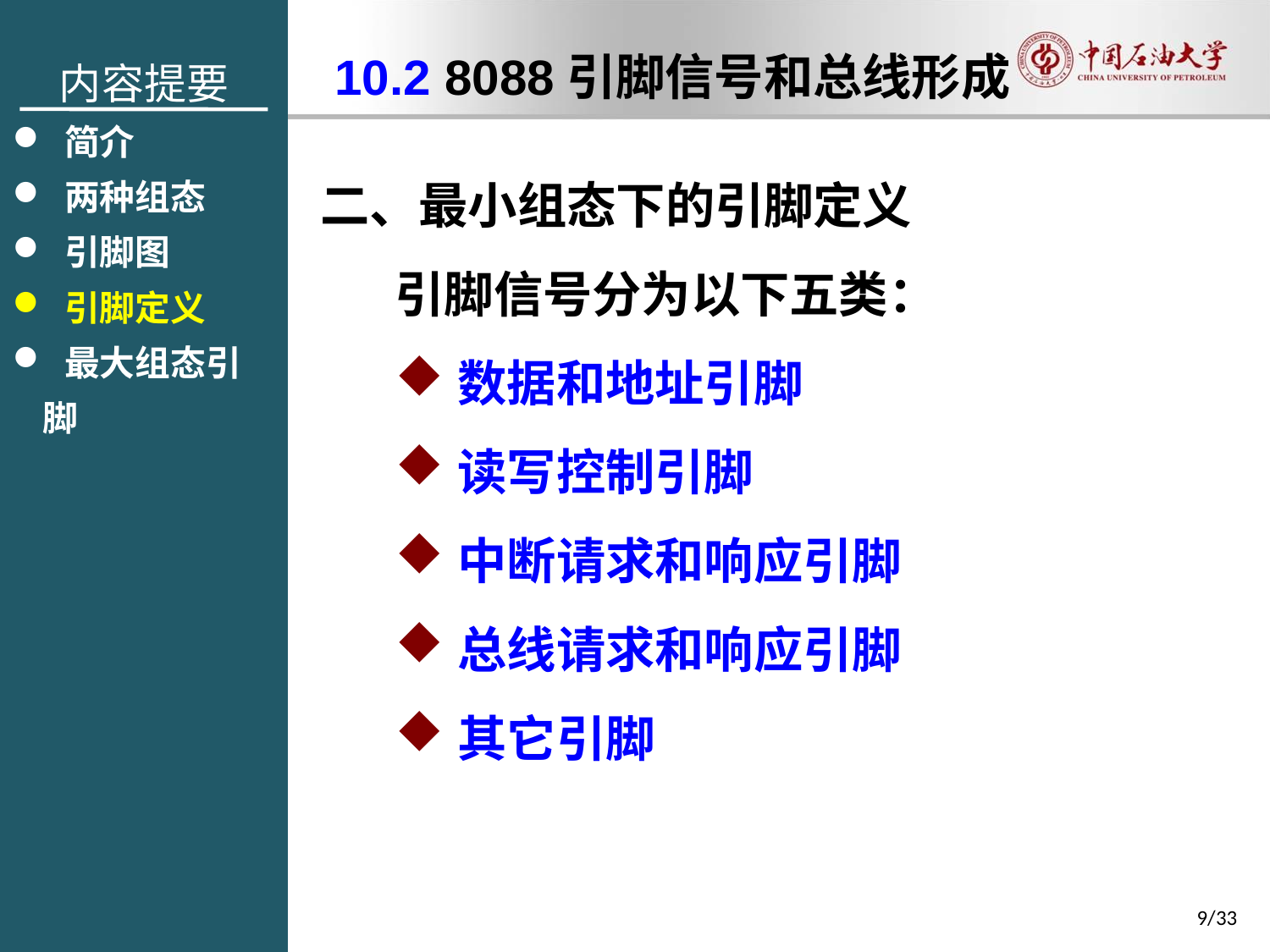

内容提要
 简介
 两种组态
 引脚图
 引脚定义
 最大组态引脚
10.2 8088引脚信号和总线形成
二、最小组态下的引脚定义
引脚信号分为以下五类：
数据和地址引脚
读写控制引脚
中断请求和响应引脚
总线请求和响应引脚
其它引脚
9/33